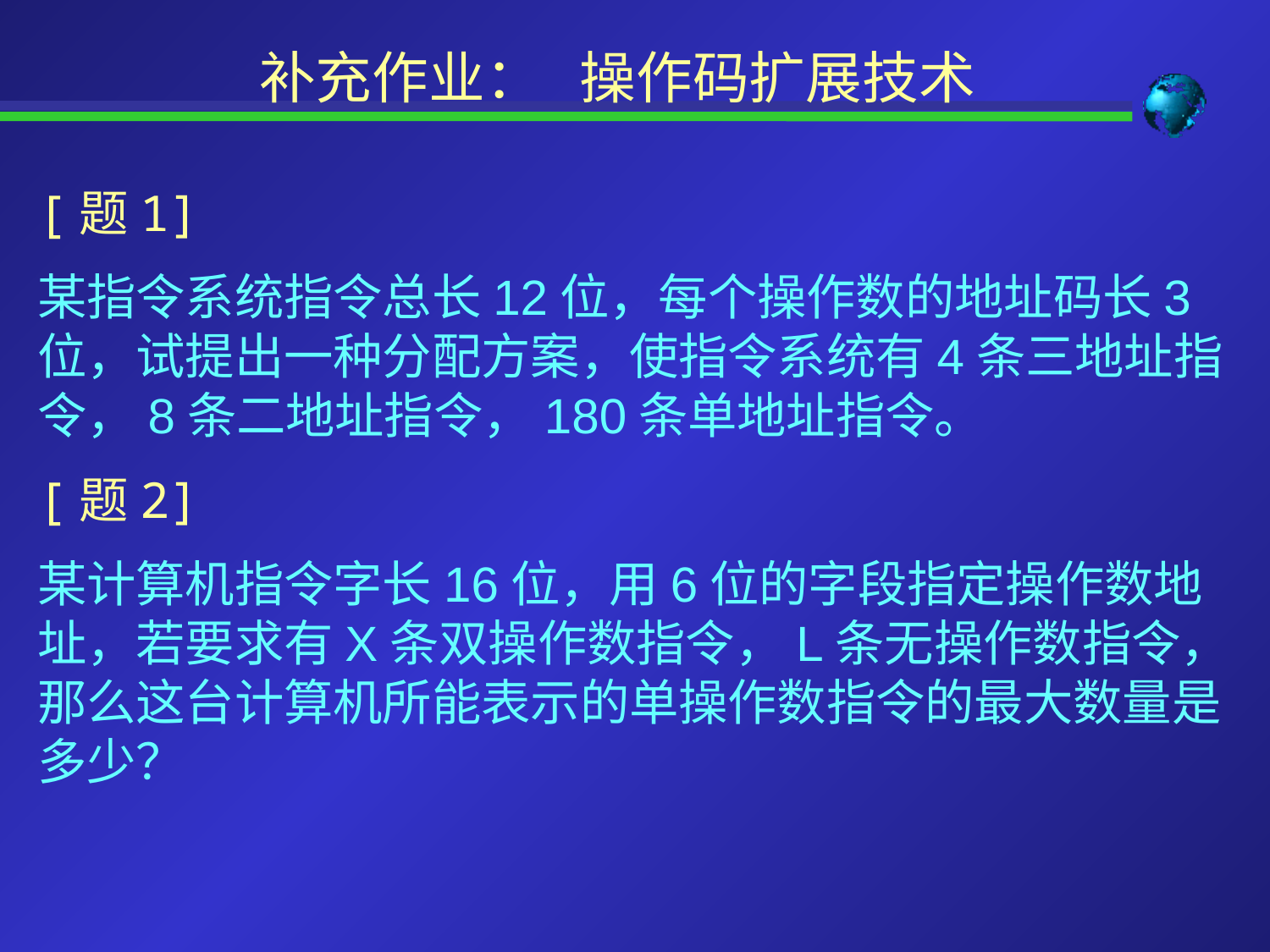

补充作业：   操作码扩展技术
[题1]
某指令系统指令总长12位，每个操作数的地址码长3位，试提出一种分配方案，使指令系统有4条三地址指令，8条二地址指令，180条单地址指令。
[题2]
某计算机指令字长16位，用6位的字段指定操作数地址，若要求有X条双操作数指令，L条无操作数指令，那么这台计算机所能表示的单操作数指令的最大数量是多少？
12